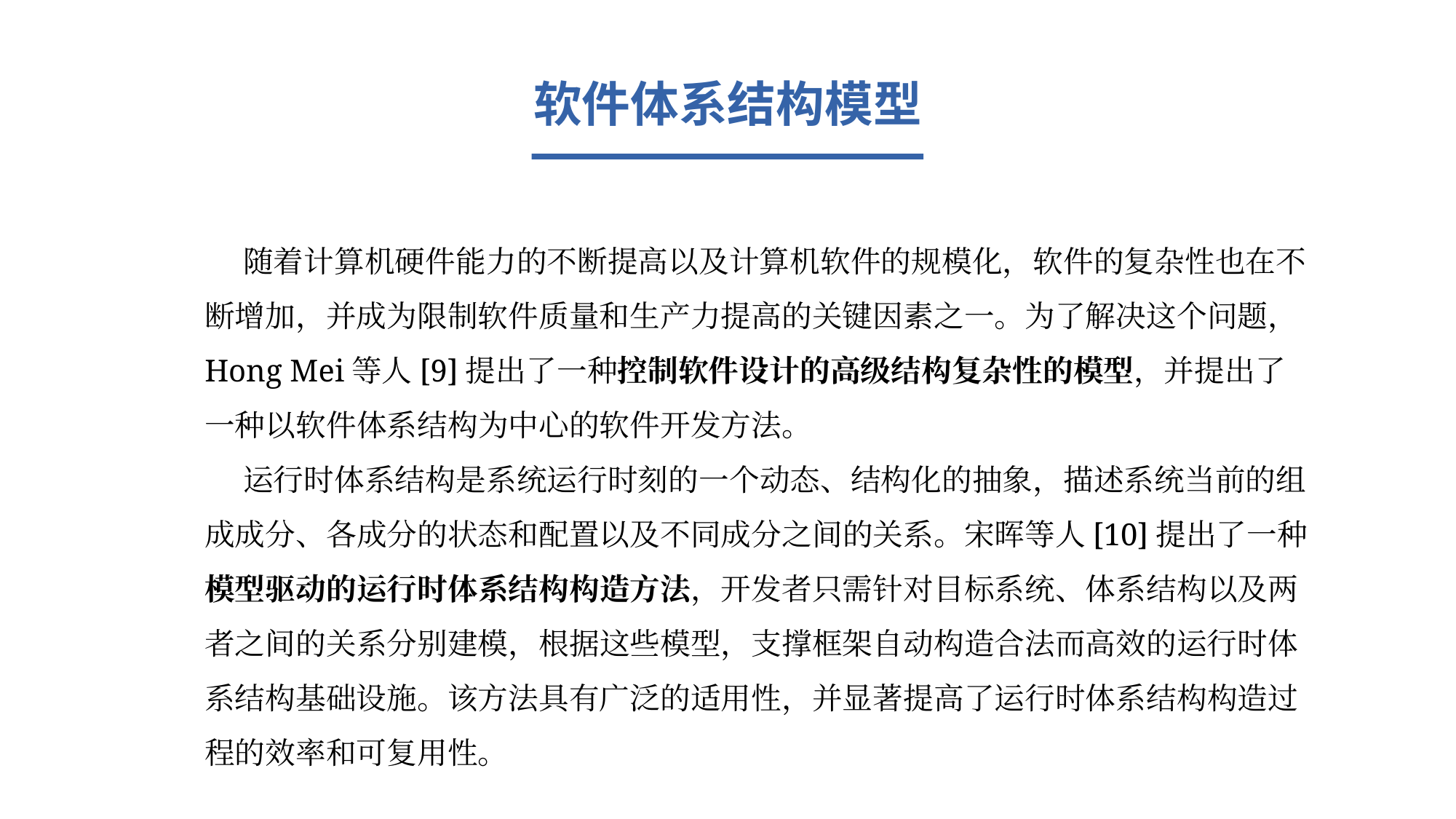

软件体系结构模型

    随着计算机硬件能力的不断提高以及计算机软件的规模化，软件的复杂性也在不断增加，并成为限制软件质量和生产力提高的关键因素之一。为了解决这个问题，Hong Mei等人[9]提出了一种控制软件设计的高级结构复杂性的模型，并提出了一种以软件体系结构为中心的软件开发方法。
    运行时体系结构是系统运行时刻的一个动态、结构化的抽象，描述系统当前的组成成分、各成分的状态和配置以及不同成分之间的关系。宋晖等人[10]提出了一种模型驱动的运行时体系结构构造方法，开发者只需针对目标系统、体系结构以及两者之间的关系分别建模，根据这些模型，支撑框架自动构造合法而高效的运行时体系结构基础设施。该方法具有广泛的适用性，并显著提高了运行时体系结构构造过程的效率和可复用性。